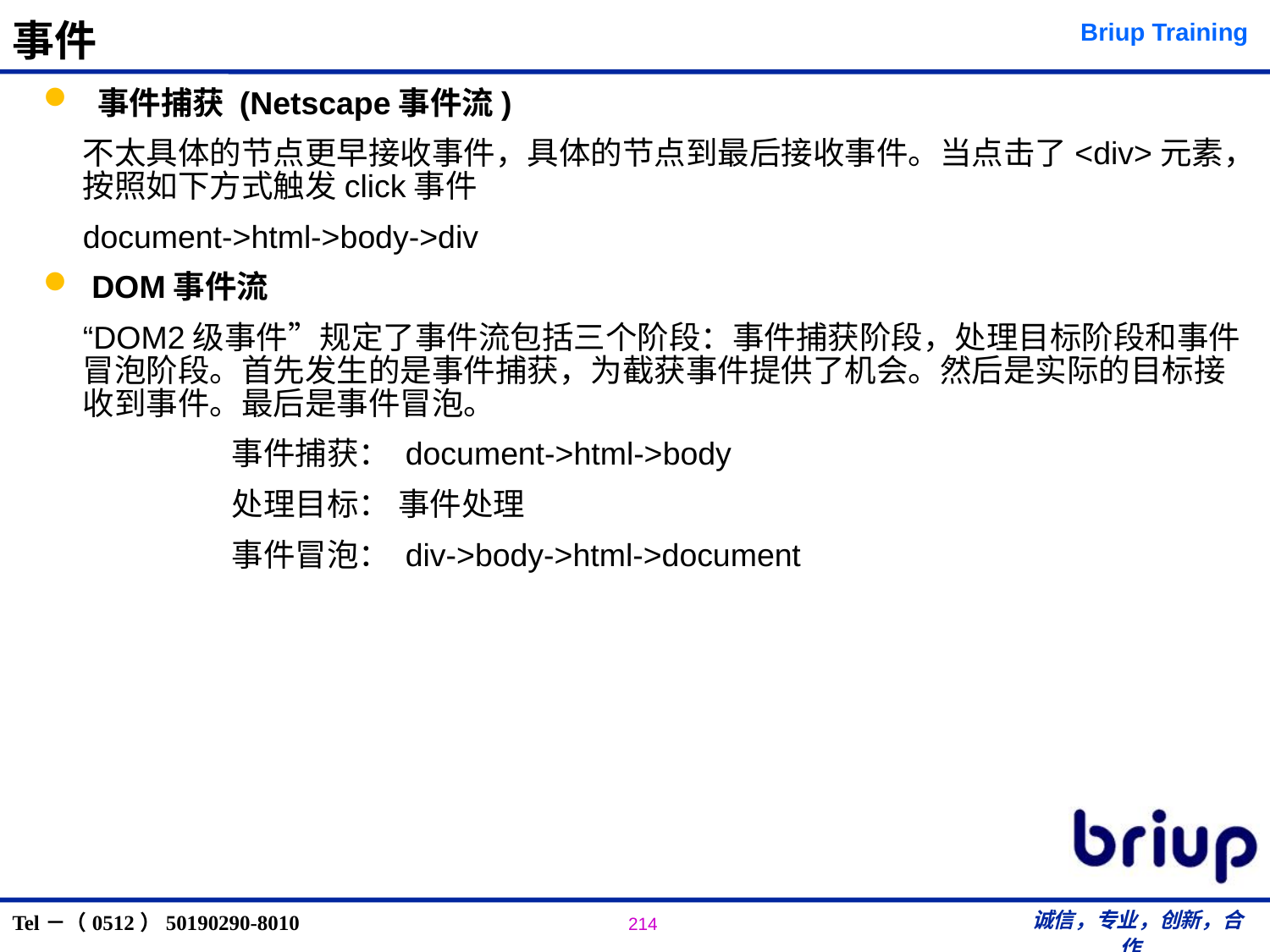

# 事件
 事件捕获 (Netscape事件流)
	不太具体的节点更早接收事件，具体的节点到最后接收事件。当点击了<div>元素，按照如下方式触发click事件
	document->html->body->div
 DOM事件流
	“DOM2级事件”规定了事件流包括三个阶段：事件捕获阶段，处理目标阶段和事件冒泡阶段。首先发生的是事件捕获，为截获事件提供了机会。然后是实际的目标接收到事件。最后是事件冒泡。
		  事件捕获： document->html->body
		  处理目标： 事件处理
		  事件冒泡： div->body->html->document